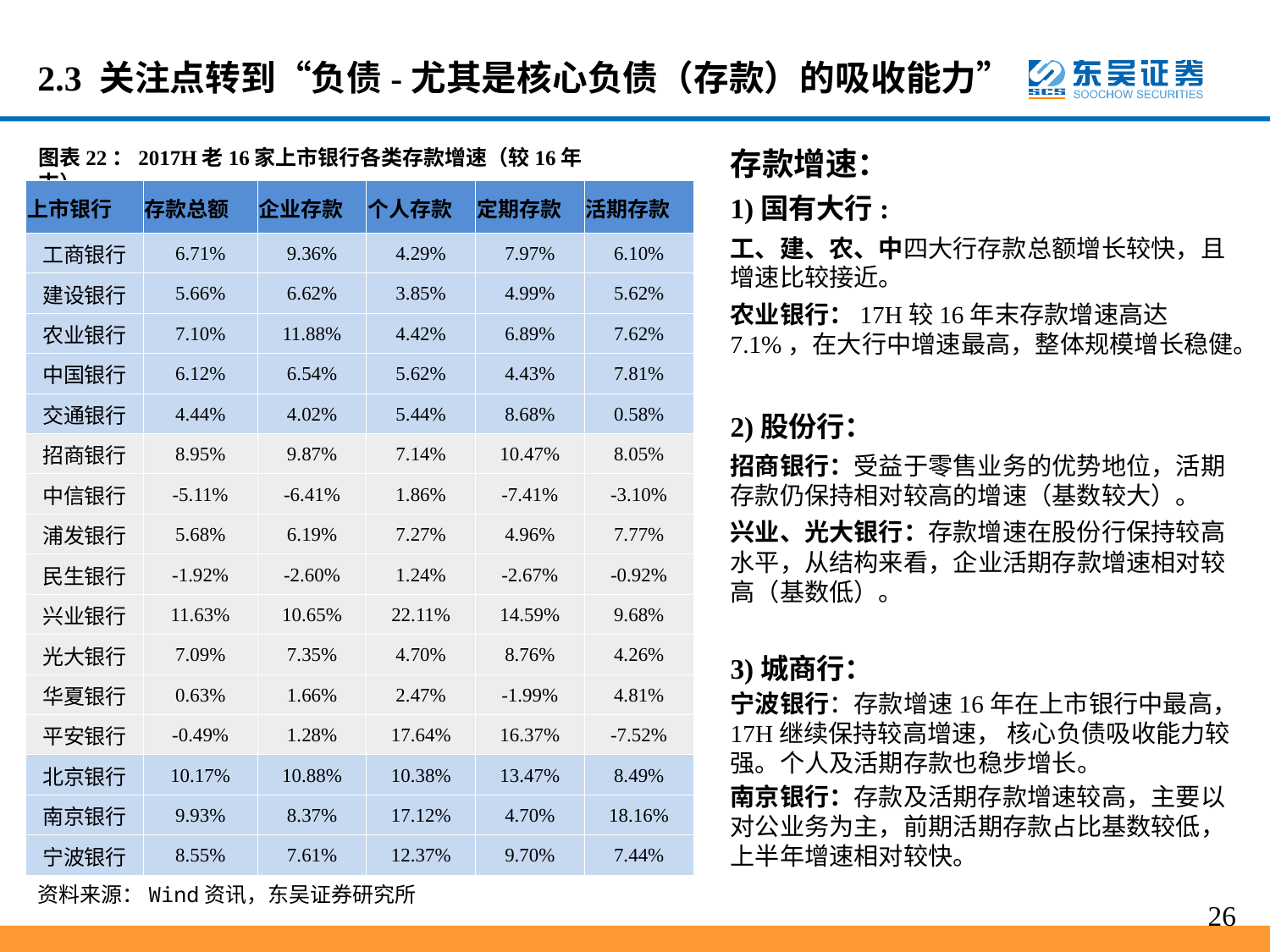

2.3 关注点转到“负债-尤其是核心负债（存款）的吸收能力”
存款增速：
1)国有大行:
工、建、农、中四大行存款总额增长较快，且增速比较接近。
农业银行：17H较16年末存款增速高达7.1%，在大行中增速最高，整体规模增长稳健。

2)股份行：
招商银行：受益于零售业务的优势地位，活期存款仍保持相对较高的增速（基数较大）。
兴业、光大银行：存款增速在股份行保持较高水平，从结构来看，企业活期存款增速相对较高（基数低）。

3)城商行：
宁波银行：存款增速16年在上市银行中最高，17H继续保持较高增速， 核心负债吸收能力较强。个人及活期存款也稳步增长。
南京银行：存款及活期存款增速较高，主要以对公业务为主，前期活期存款占比基数较低，上半年增速相对较快。
图表22：2017H老16家上市银行各类存款增速（较16年末）
| 上市银行 | 存款总额 | 企业存款 | 个人存款 | 定期存款 | 活期存款 |
| --- | --- | --- | --- | --- | --- |
| 工商银行 | 6.71% | 9.36% | 4.29% | 7.97% | 6.10% |
| 建设银行 | 5.66% | 6.62% | 3.85% | 4.99% | 5.62% |
| 农业银行 | 7.10% | 11.88% | 4.42% | 6.89% | 7.62% |
| 中国银行 | 6.12% | 6.54% | 5.62% | 4.43% | 7.81% |
| 交通银行 | 4.44% | 4.02% | 5.44% | 8.68% | 0.58% |
| 招商银行 | 8.95% | 9.87% | 7.14% | 10.47% | 8.05% |
| 中信银行 | -5.11% | -6.41% | 1.86% | -7.41% | -3.10% |
| 浦发银行 | 5.68% | 6.19% | 7.27% | 4.96% | 7.77% |
| 民生银行 | -1.92% | -2.60% | 1.24% | -2.67% | -0.92% |
| 兴业银行 | 11.63% | 10.65% | 22.11% | 14.59% | 9.68% |
| 光大银行 | 7.09% | 7.35% | 4.70% | 8.76% | 4.26% |
| 华夏银行 | 0.63% | 1.66% | 2.47% | -1.99% | 4.81% |
| 平安银行 | -0.49% | 1.28% | 17.64% | 16.37% | -7.52% |
| 北京银行 | 10.17% | 10.88% | 10.38% | 13.47% | 8.49% |
| 南京银行 | 9.93% | 8.37% | 17.12% | 4.70% | 18.16% |
| 宁波银行 | 8.55% | 7.61% | 12.37% | 9.70% | 7.44% |
资料来源：Wind资讯，东吴证券研究所
26